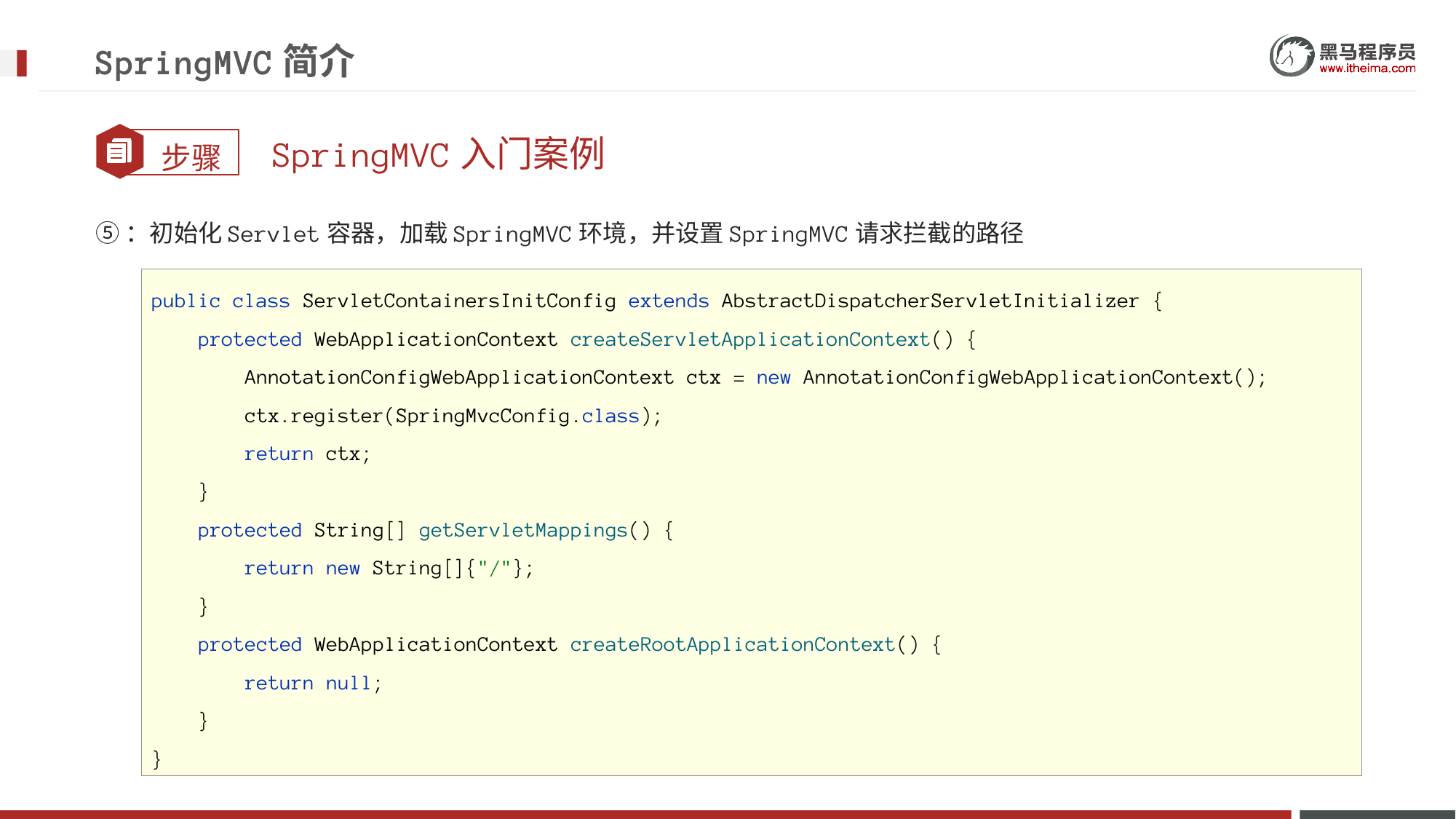

# SpringMVC简介
SpringMVC入门案例
⑤：初始化Servlet容器，加载SpringMVC环境，并设置SpringMVC请求拦截的路径
public class ServletContainersInitConfig extends AbstractDispatcherServletInitializer {
    protected WebApplicationContext createServletApplicationContext() {
        AnnotationConfigWebApplicationContext ctx = new AnnotationConfigWebApplicationContext();
        ctx.register(SpringMvcConfig.class);
        return ctx;
    }
    protected String[] getServletMappings() {
        return new String[]{"/"};
    }
    protected WebApplicationContext createRootApplicationContext() {
        return null;
    }
}